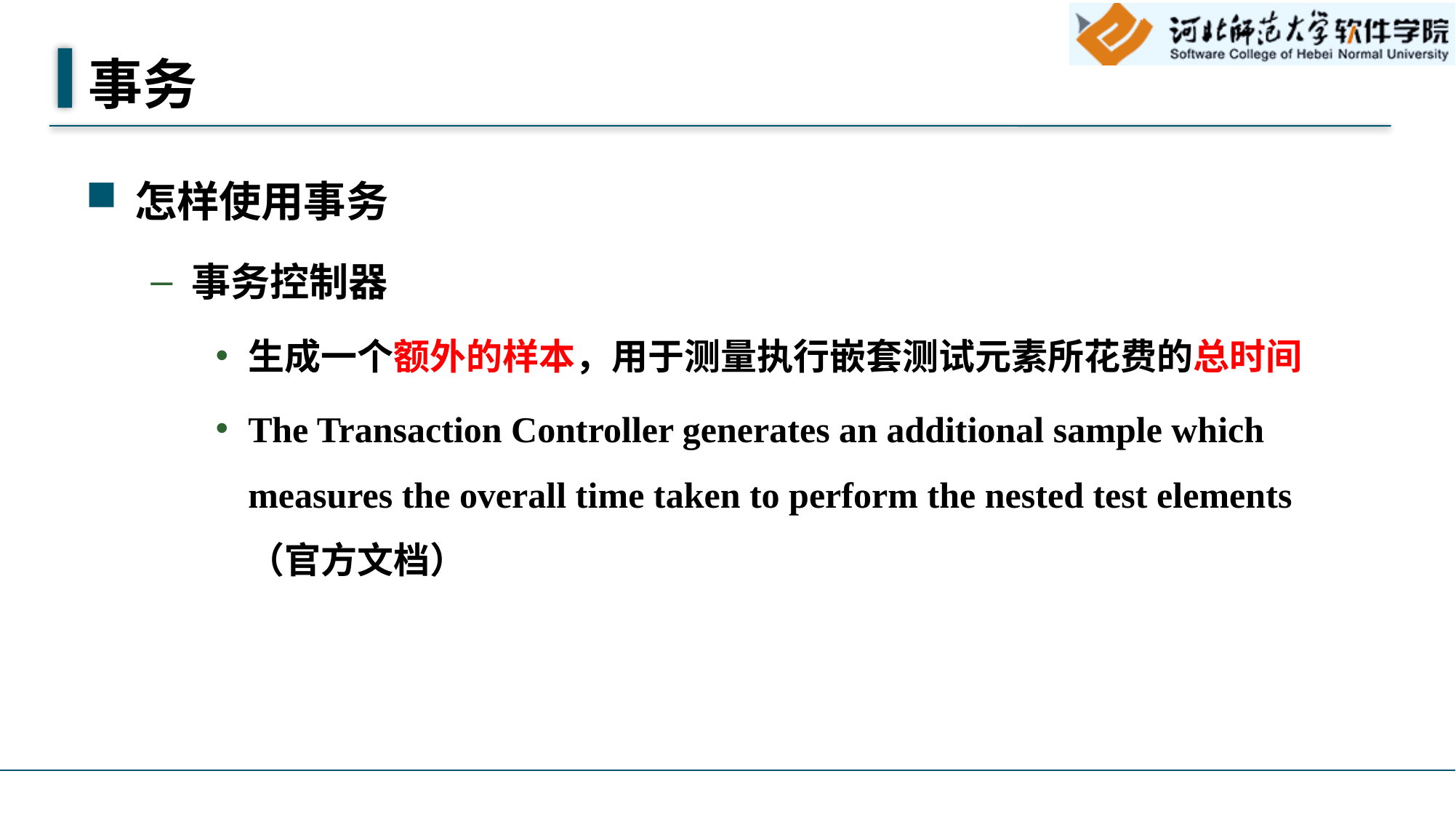

# 事务
怎样使用事务
事务控制器
生成一个额外的样本，用于测量执行嵌套测试元素所花费的总时间
The Transaction Controller generates an additional sample which measures the overall time taken to perform the nested test elements（官方文档）